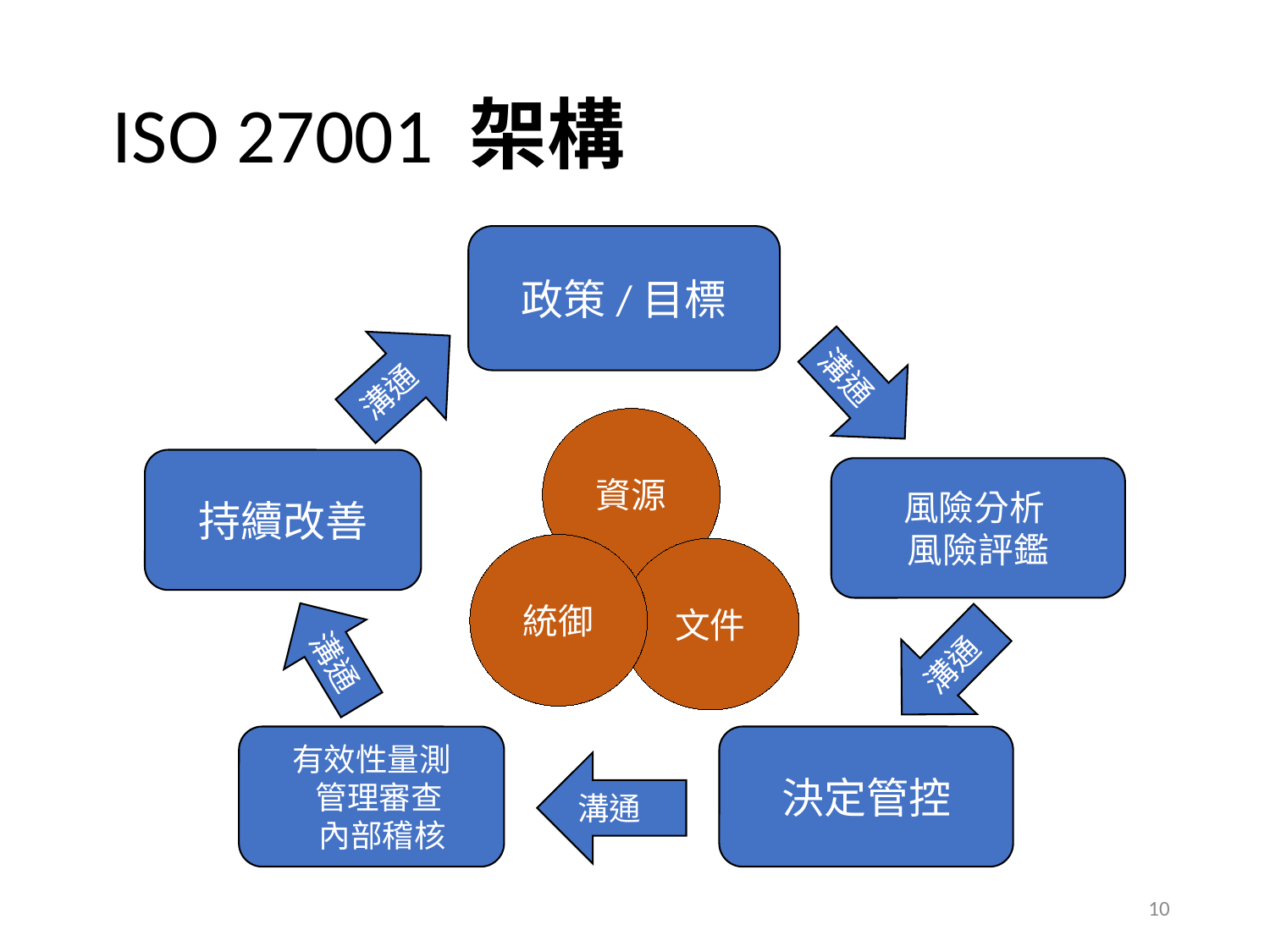

# ISO 27001 架構
政策/目標
溝通
溝通
持續改善
風險分析
風險評鑑
溝通
溝通
有效性量測
 管理審查
  內部稽核
決定管控
溝通
資源
統御
文件
10